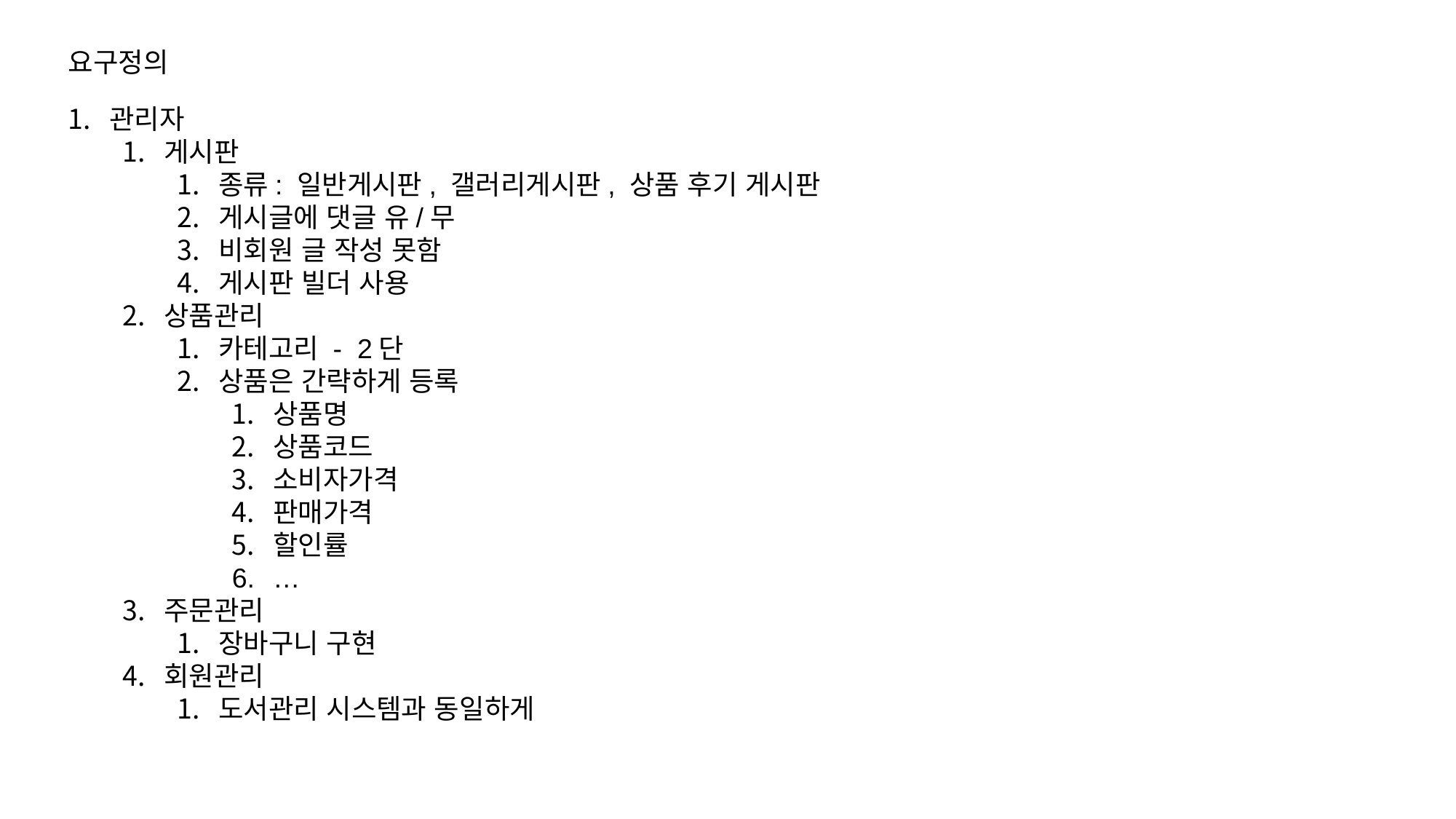

요구정의
관리자
게시판
종류: 일반게시판, 갤러리게시판, 상품 후기 게시판
게시글에 댓글 유/무
비회원 글 작성 못함
게시판 빌더 사용
상품관리
카테고리 -  2단
상품은 간략하게 등록
상품명
상품코드
소비자가격
판매가격
할인률
…
주문관리
장바구니 구현
회원관리
도서관리 시스템과 동일하게